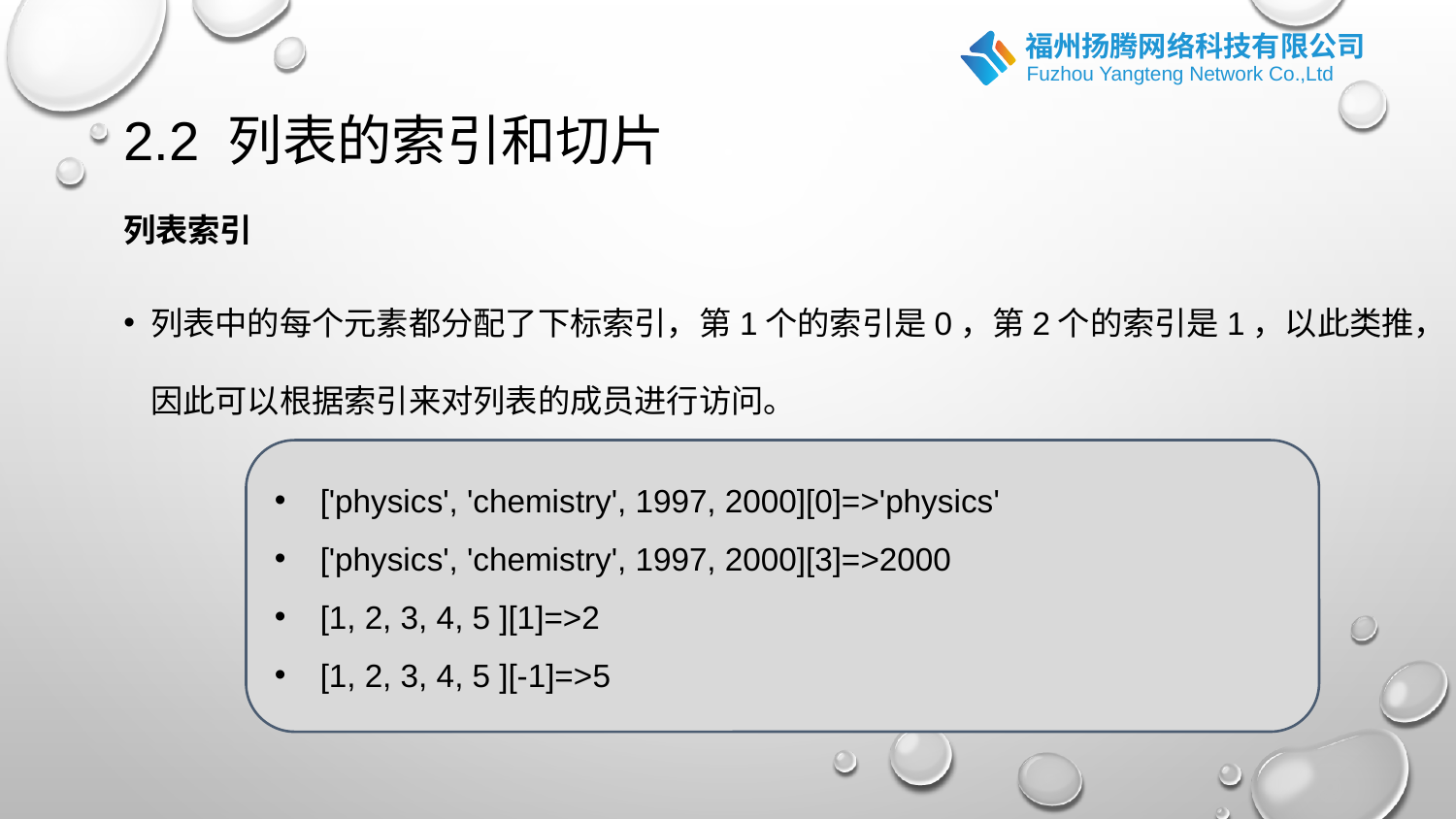

# 2.2 列表的索引和切片
列表索引
列表中的每个元素都分配了下标索引，第1个的索引是0，第2个的索引是1，以此类推，因此可以根据索引来对列表的成员进行访问。

['physics', 'chemistry', 1997, 2000][0]=>'physics'
['physics', 'chemistry', 1997, 2000][3]=>2000
[1, 2, 3, 4, 5 ][1]=>2
[1, 2, 3, 4, 5 ][-1]=>5